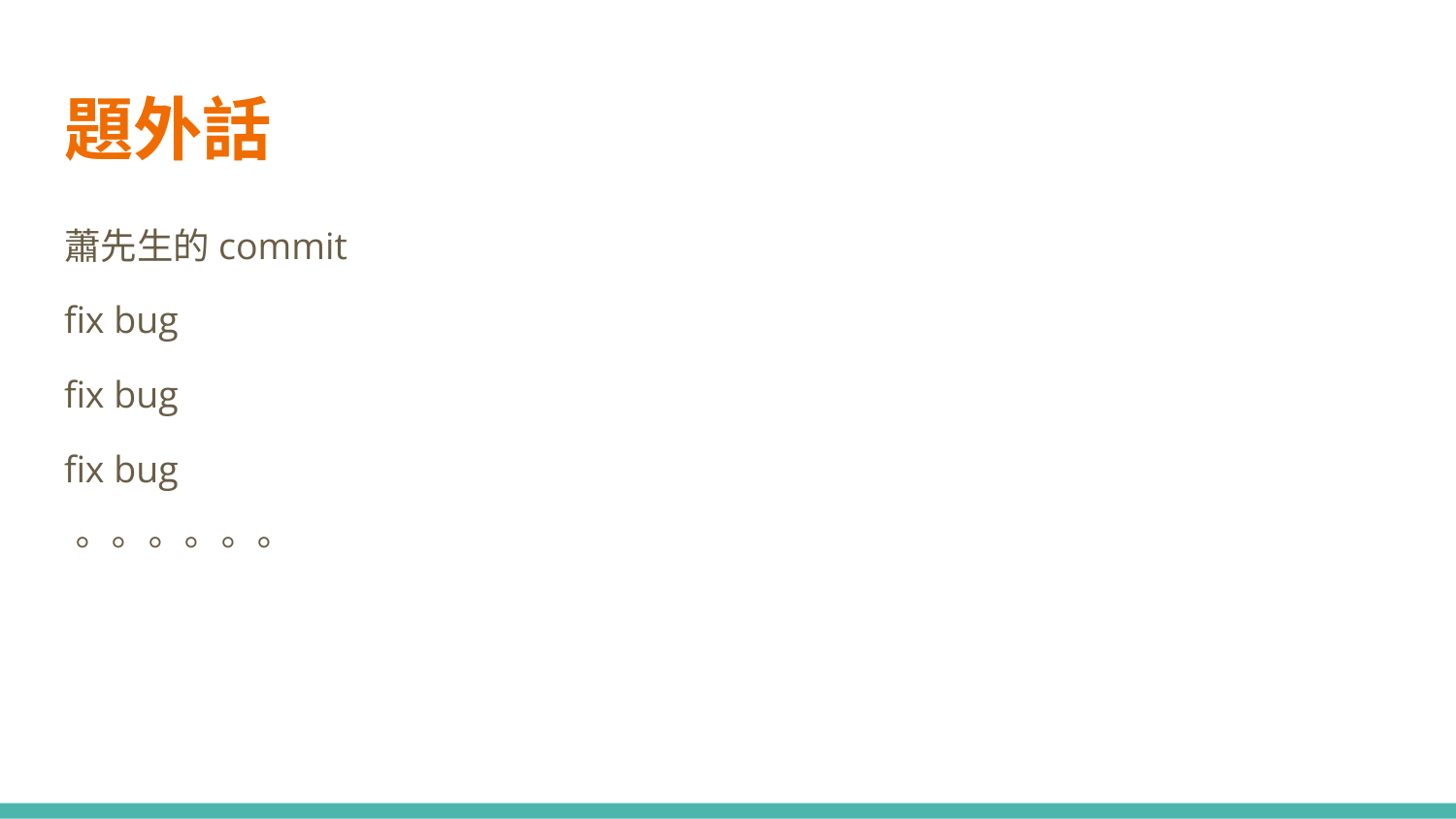

# 題外話
蕭先生的commit
fix bug
fix bug
fix bug
。。。。。。